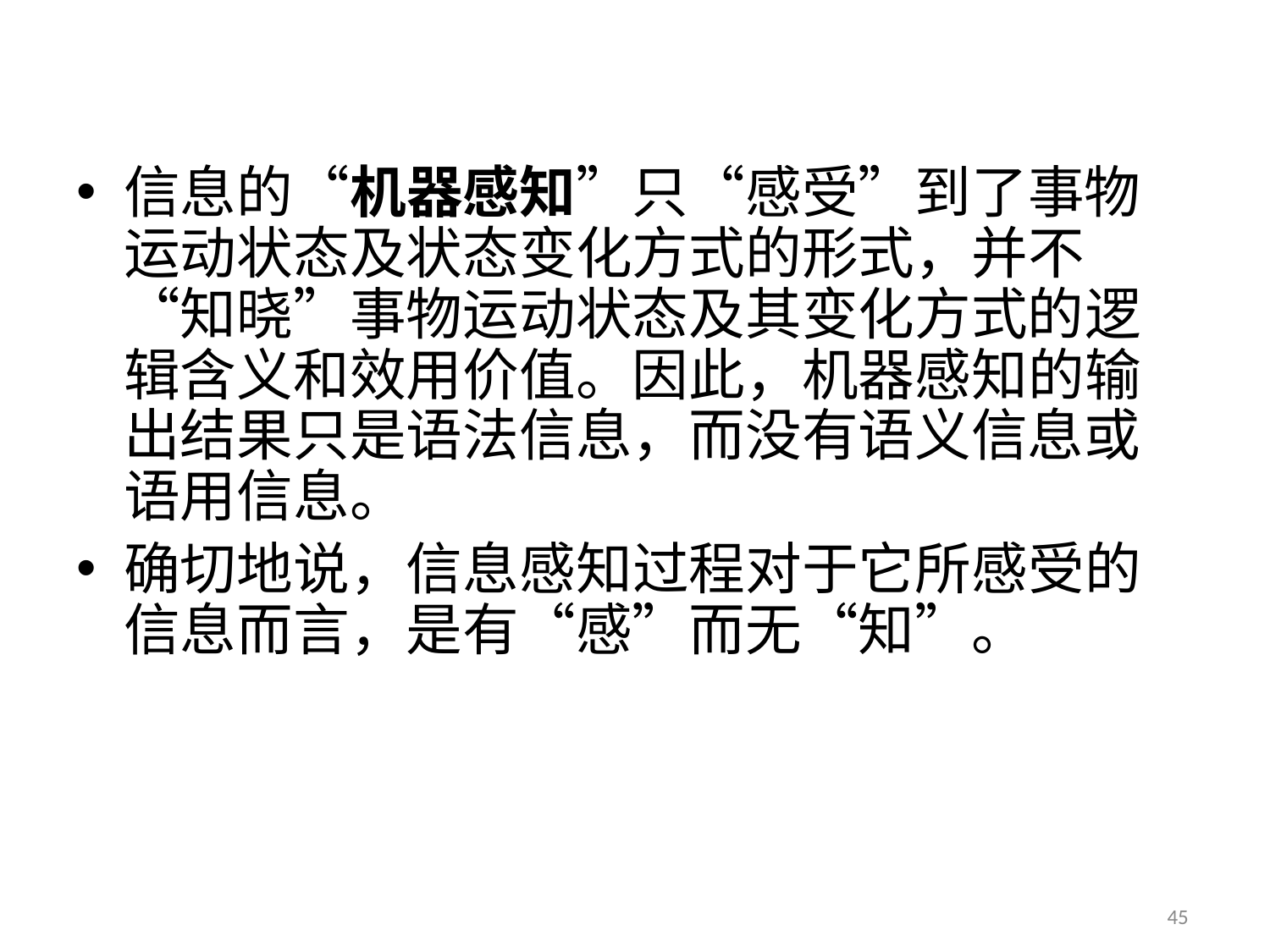

信息的“机器感知”只“感受”到了事物运动状态及状态变化方式的形式，并不“知晓”事物运动状态及其变化方式的逻辑含义和效用价值。因此，机器感知的输出结果只是语法信息，而没有语义信息或语用信息。
确切地说，信息感知过程对于它所感受的信息而言，是有“感”而无“知”。
45